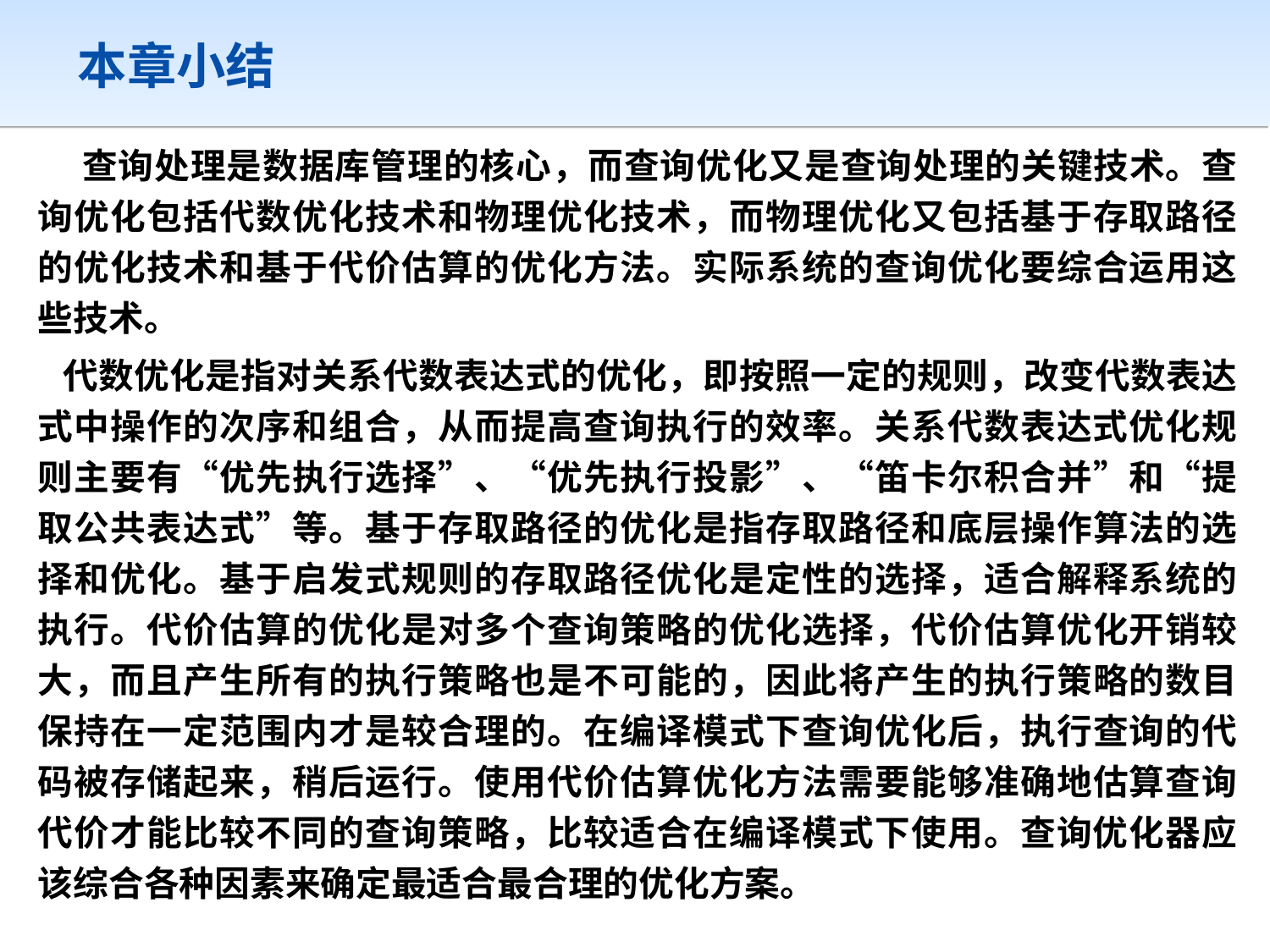

# 本章小结
	    查询处理是数据库管理的核心，而查询优化又是查询处理的关键技术。查询优化包括代数优化技术和物理优化技术，而物理优化又包括基于存取路径的优化技术和基于代价估算的优化方法。实际系统的查询优化要综合运用这些技术。
     代数优化是指对关系代数表达式的优化，即按照一定的规则，改变代数表达式中操作的次序和组合，从而提高查询执行的效率。关系代数表达式优化规则主要有“优先执行选择”、“优先执行投影”、“笛卡尔积合并”和“提取公共表达式”等。基于存取路径的优化是指存取路径和底层操作算法的选择和优化。基于启发式规则的存取路径优化是定性的选择，适合解释系统的执行。代价估算的优化是对多个查询策略的优化选择，代价估算优化开销较大，而且产生所有的执行策略也是不可能的，因此将产生的执行策略的数目保持在一定范围内才是较合理的。在编译模式下查询优化后，执行查询的代码被存储起来，稍后运行。使用代价估算优化方法需要能够准确地估算查询代价才能比较不同的查询策略，比较适合在编译模式下使用。查询优化器应该综合各种因素来确定最适合最合理的优化方案。